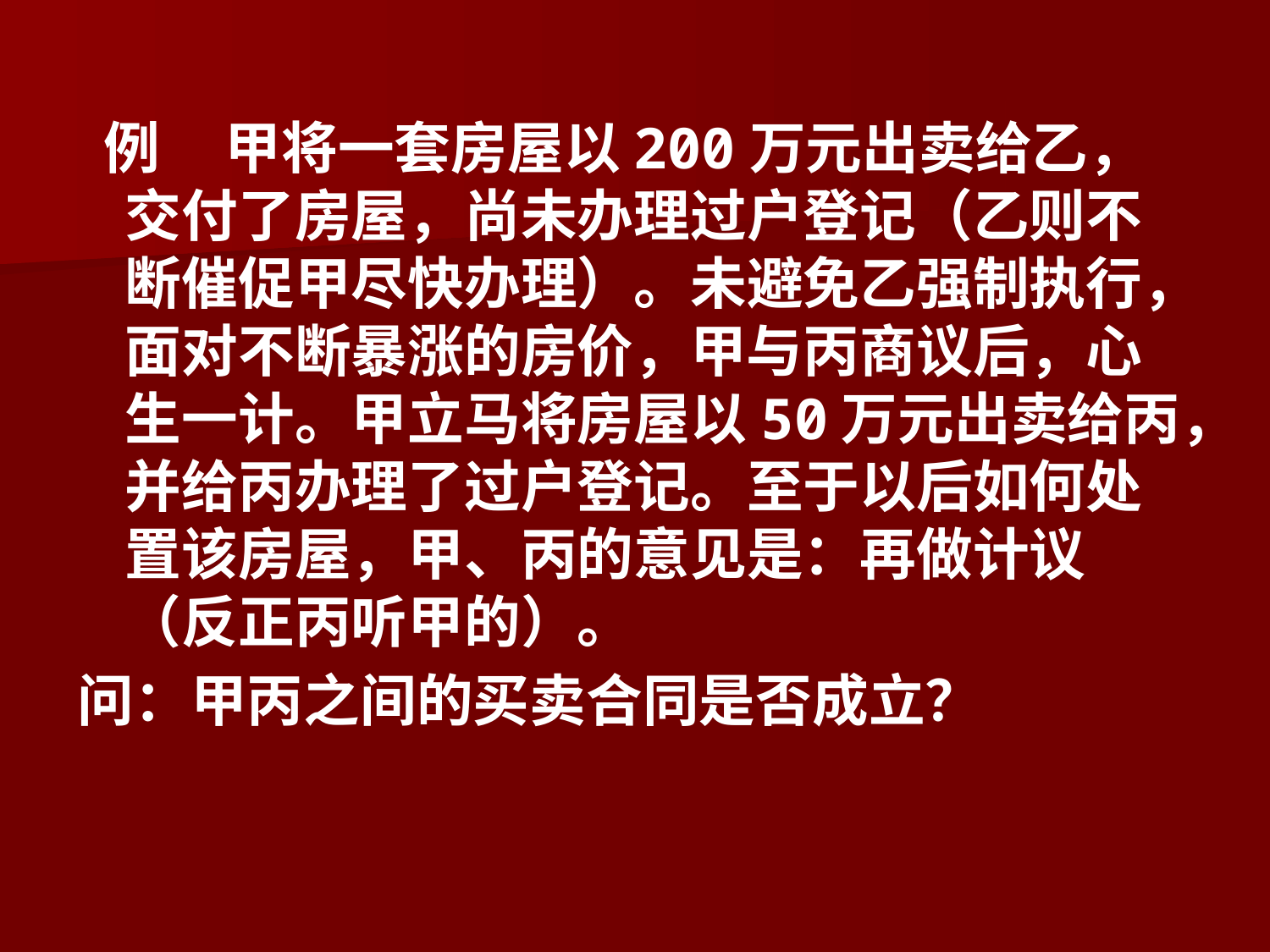

例     甲将一套房屋以200万元出卖给乙，交付了房屋，尚未办理过户登记（乙则不断催促甲尽快办理）。未避免乙强制执行，面对不断暴涨的房价，甲与丙商议后，心生一计。甲立马将房屋以50万元出卖给丙，并给丙办理了过户登记。至于以后如何处置该房屋，甲、丙的意见是：再做计议（反正丙听甲的）。
问：甲丙之间的买卖合同是否成立？
16